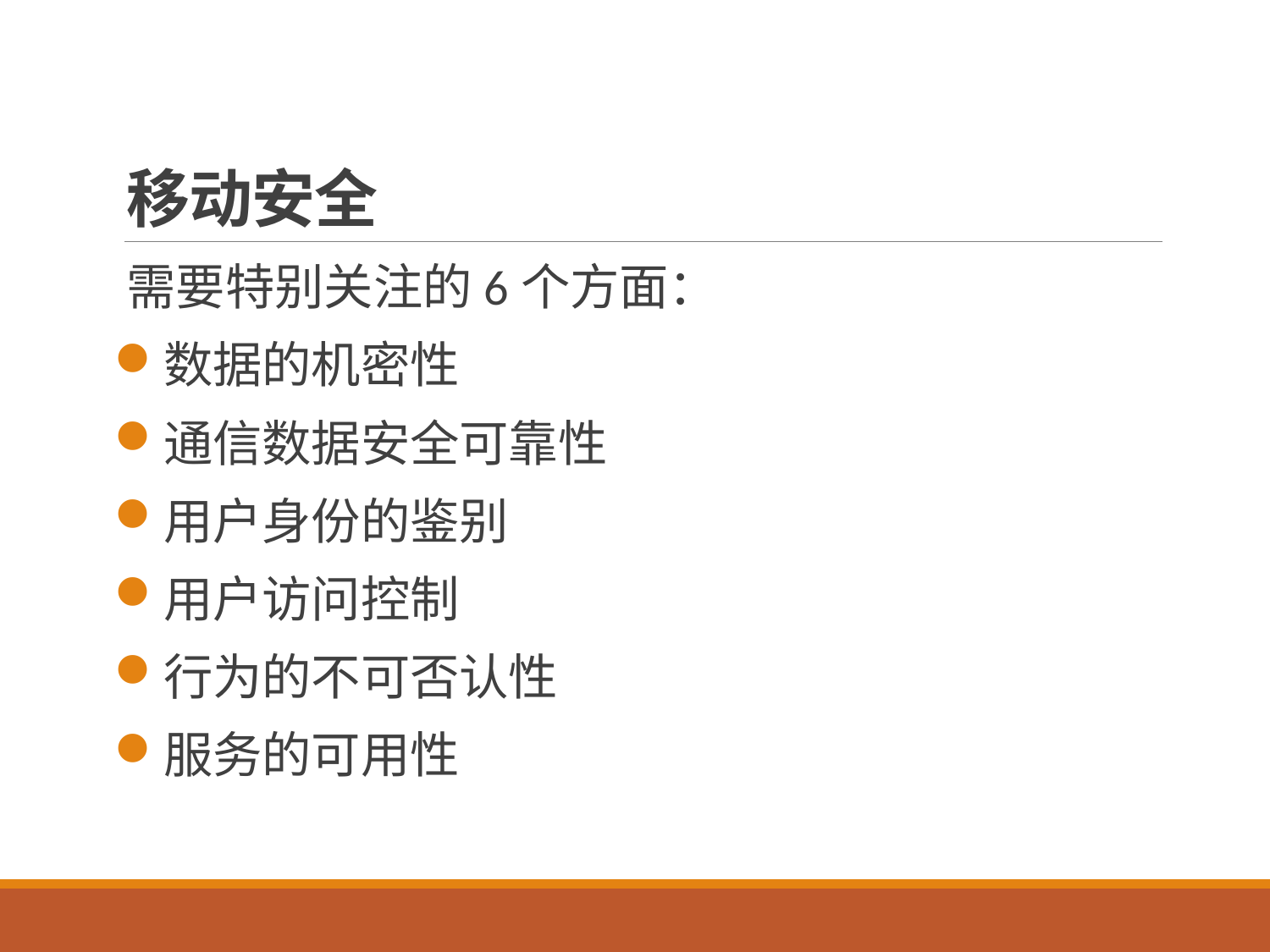

# 移动安全
需要特别关注的6个方面：
数据的机密性
通信数据安全可靠性
用户身份的鉴别
用户访问控制
行为的不可否认性
服务的可用性